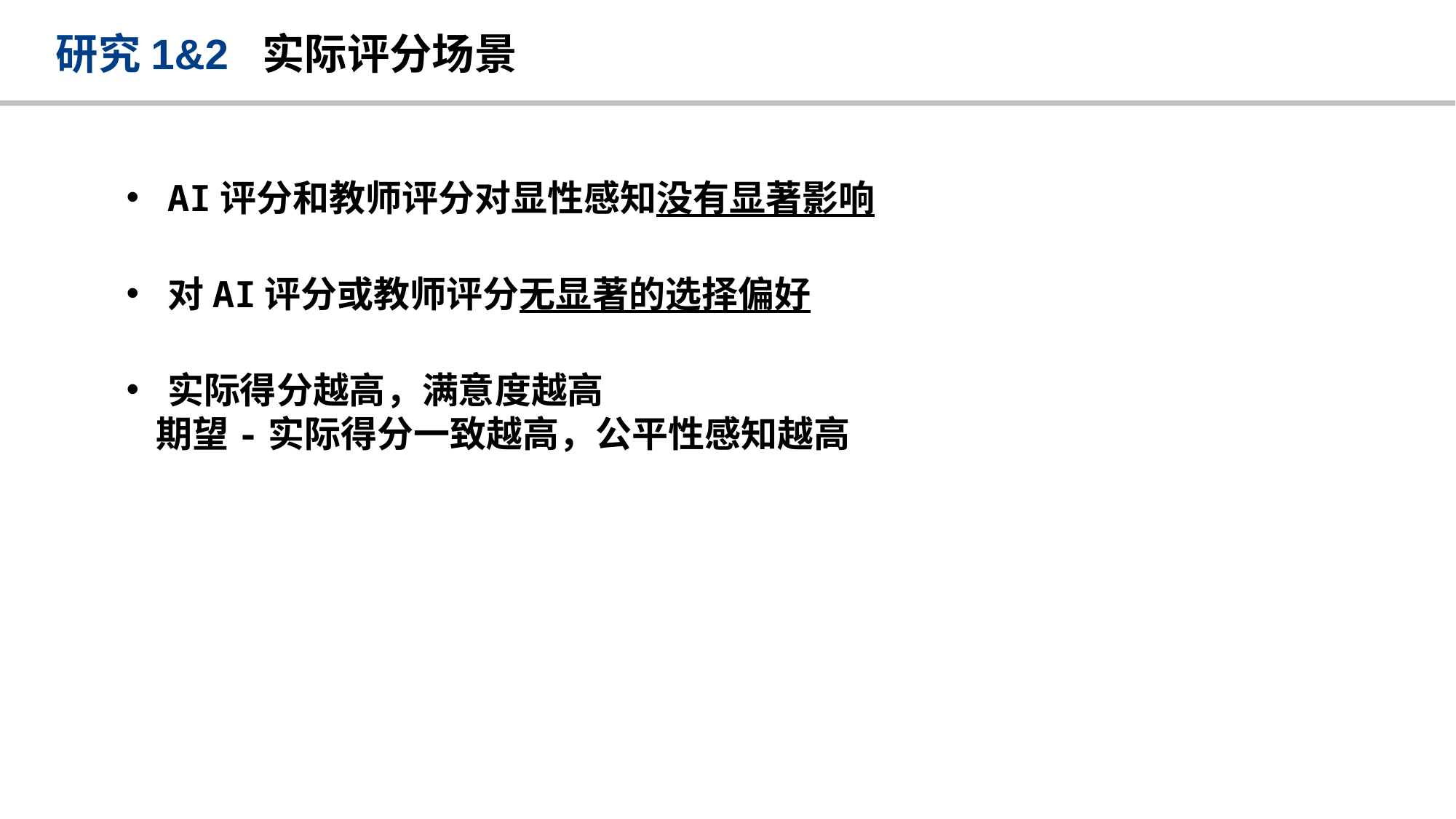

# 研究1&2  实际评分场景
AI评分和教师评分对显性感知没有显著影响
对AI评分或教师评分无显著的选择偏好
实际得分越高，满意度越高
  期望-实际得分一致越高，公平性感知越高